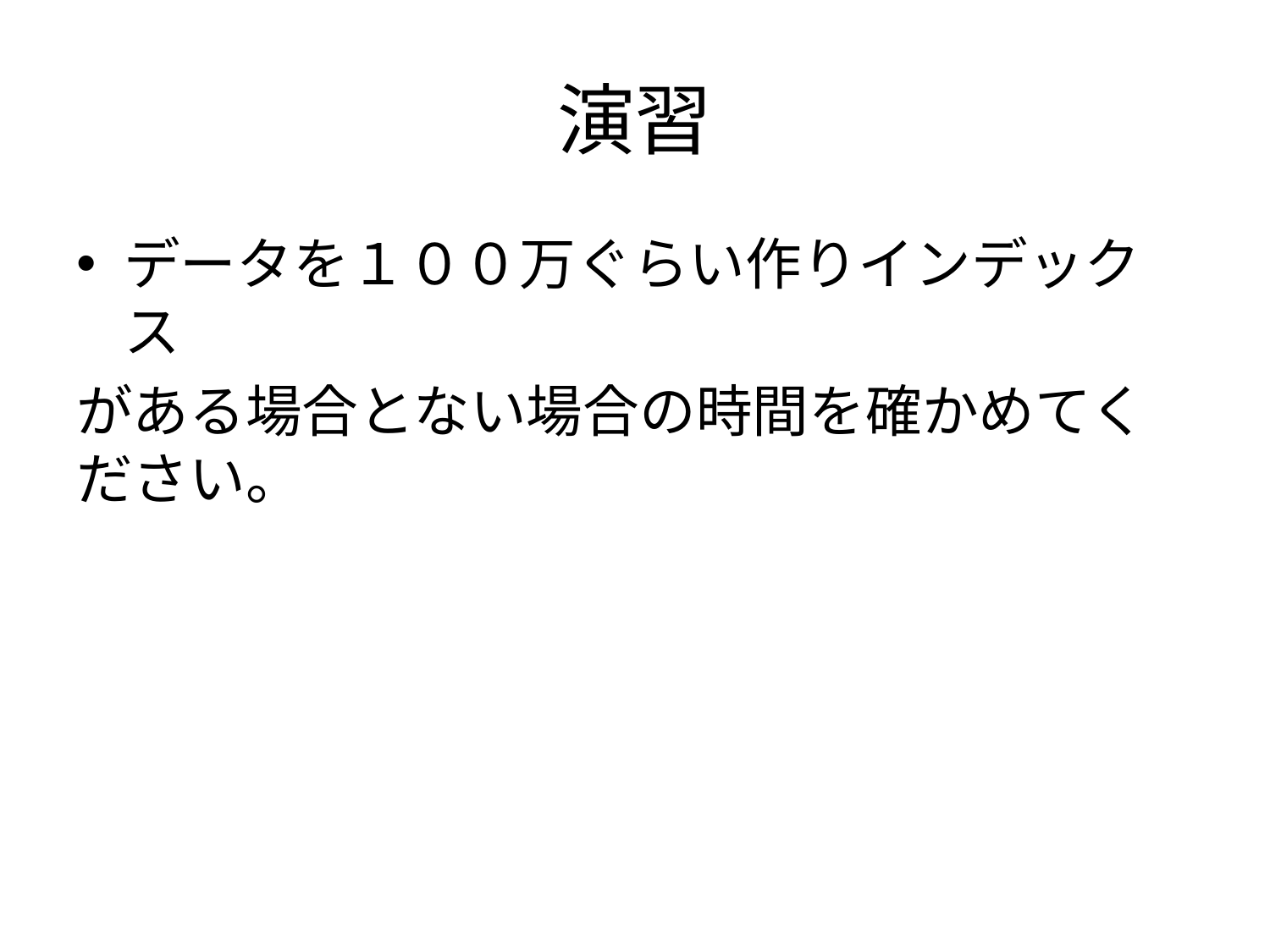

# 演習
データを１００万ぐらい作りインデックス
がある場合とない場合の時間を確かめてください。